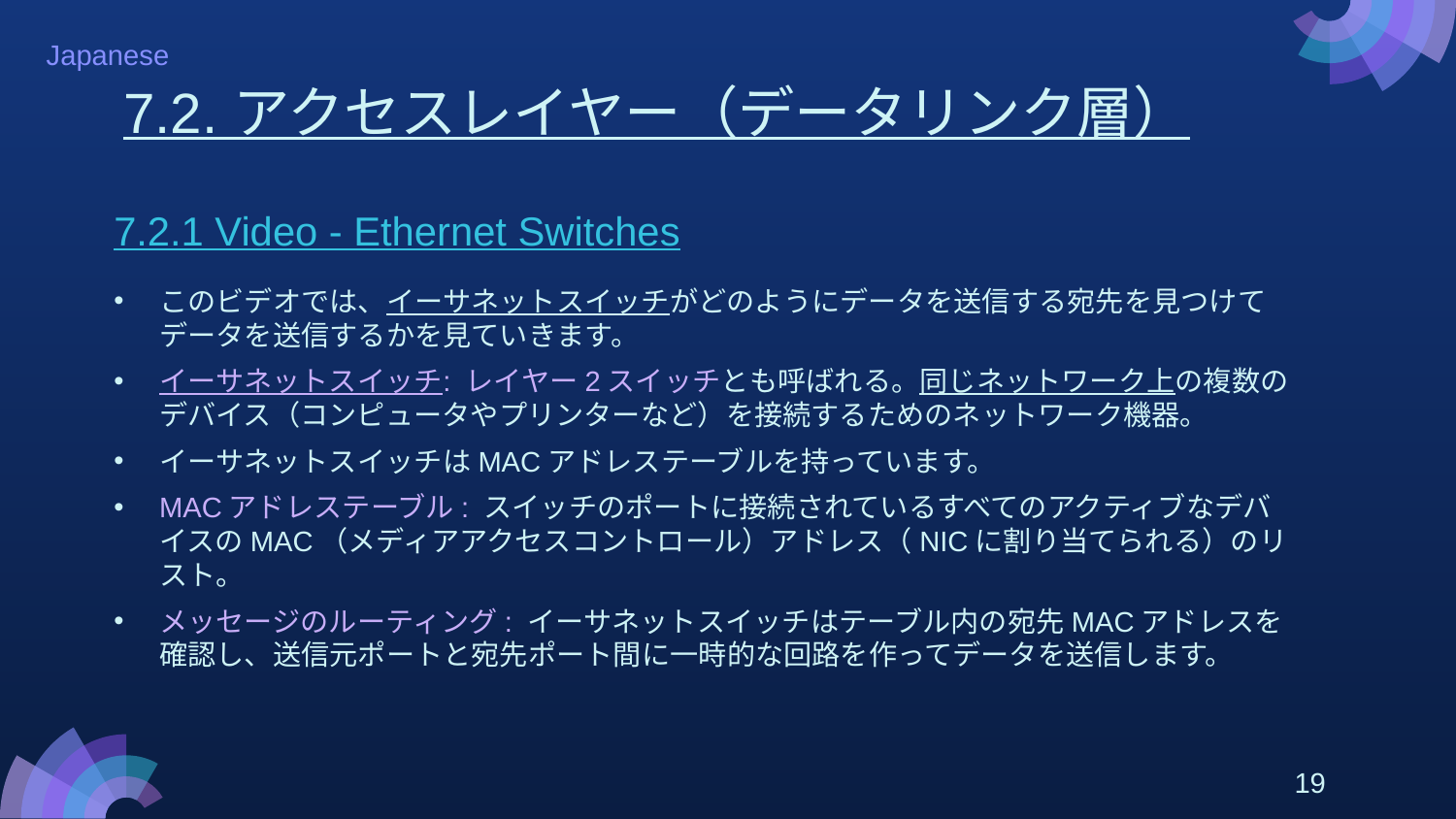

# 7.2. アクセスレイヤー（データリンク層）
7.2.1 Video - Ethernet Switches
このビデオでは、イーサネットスイッチがどのようにデータを送信する宛先を見つけてデータを送信するかを見ていきます。
イーサネットスイッチ: レイヤー2スイッチとも呼ばれる。同じネットワーク上の複数のデバイス（コンピュータやプリンターなど）を接続するためのネットワーク機器。
イーサネットスイッチはMACアドレステーブルを持っています。
MACアドレステーブル: スイッチのポートに接続されているすべてのアクティブなデバイスのMAC（メディアアクセスコントロール）アドレス（NICに割り当てられる）のリスト。
メッセージのルーティング: イーサネットスイッチはテーブル内の宛先MACアドレスを確認し、送信元ポートと宛先ポート間に一時的な回路を作ってデータを送信します。
19